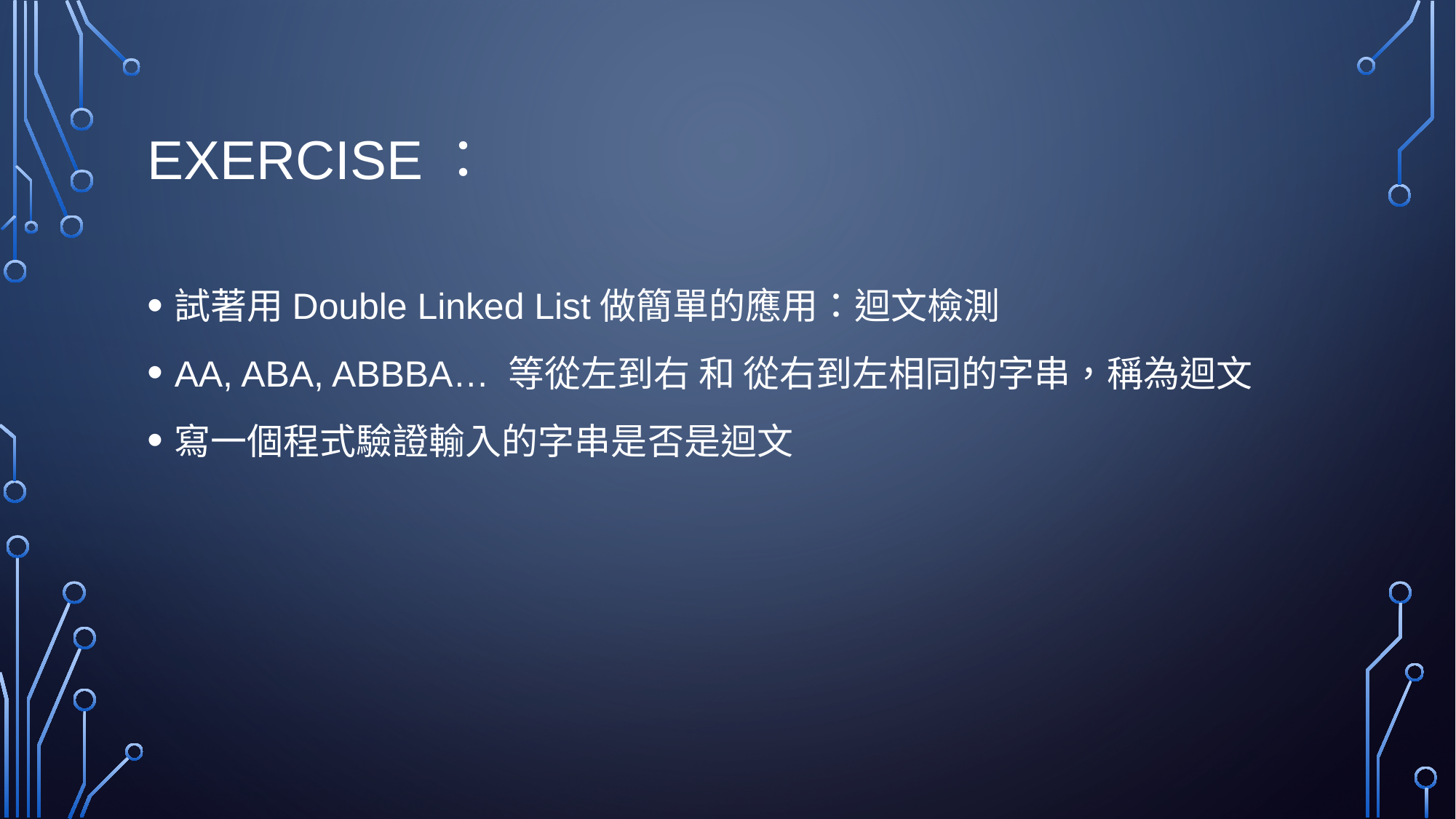

# Exercise：
試著用Double Linked List做簡單的應用：迴文檢測
AA, ABA, ABBBA… 等從左到右 和 從右到左相同的字串，稱為迴文
寫一個程式驗證輸入的字串是否是迴文